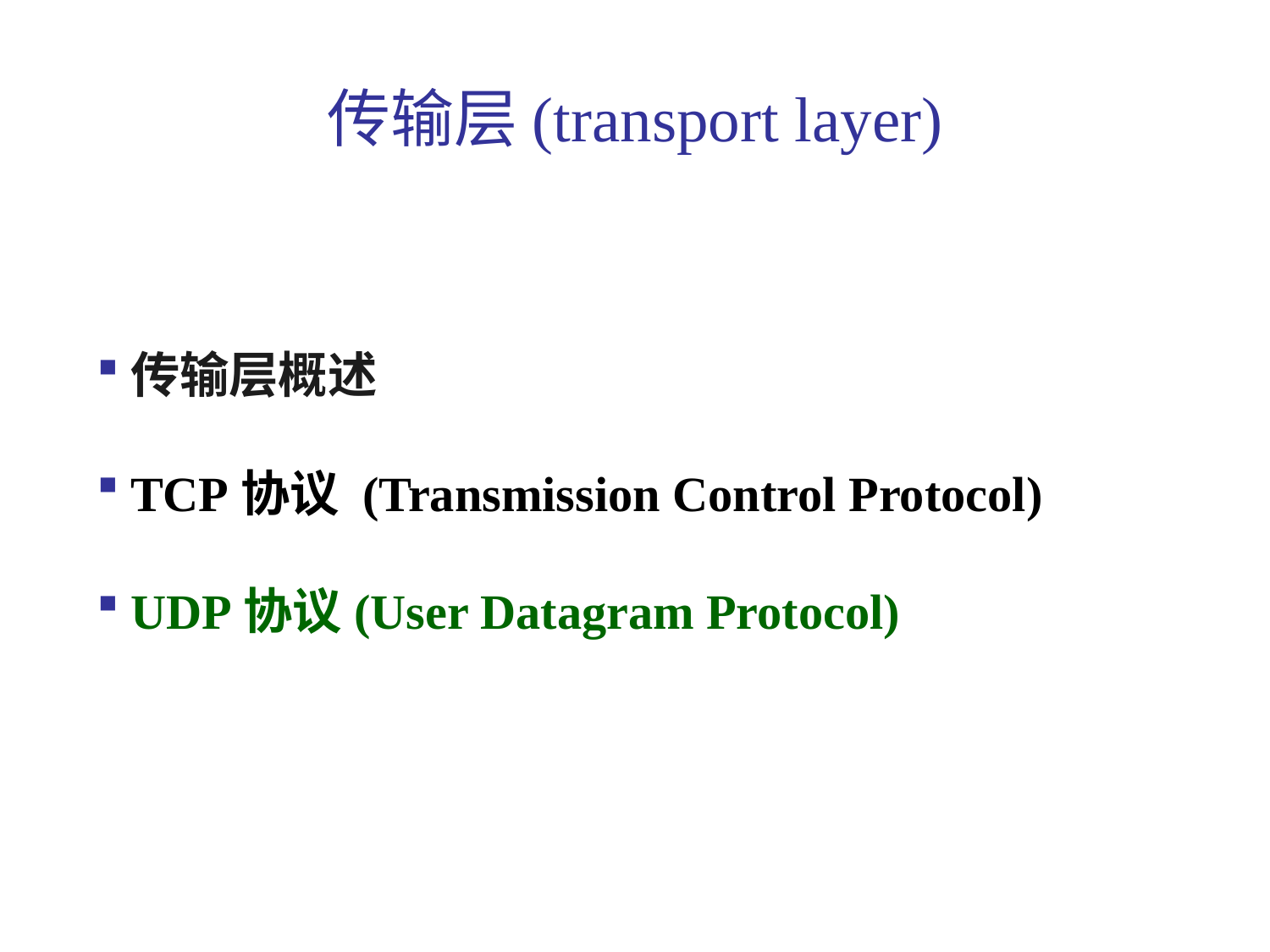

传输层(transport layer)
传输层概述
TCP协议 (Transmission Control Protocol)
UDP协议(User Datagram Protocol)